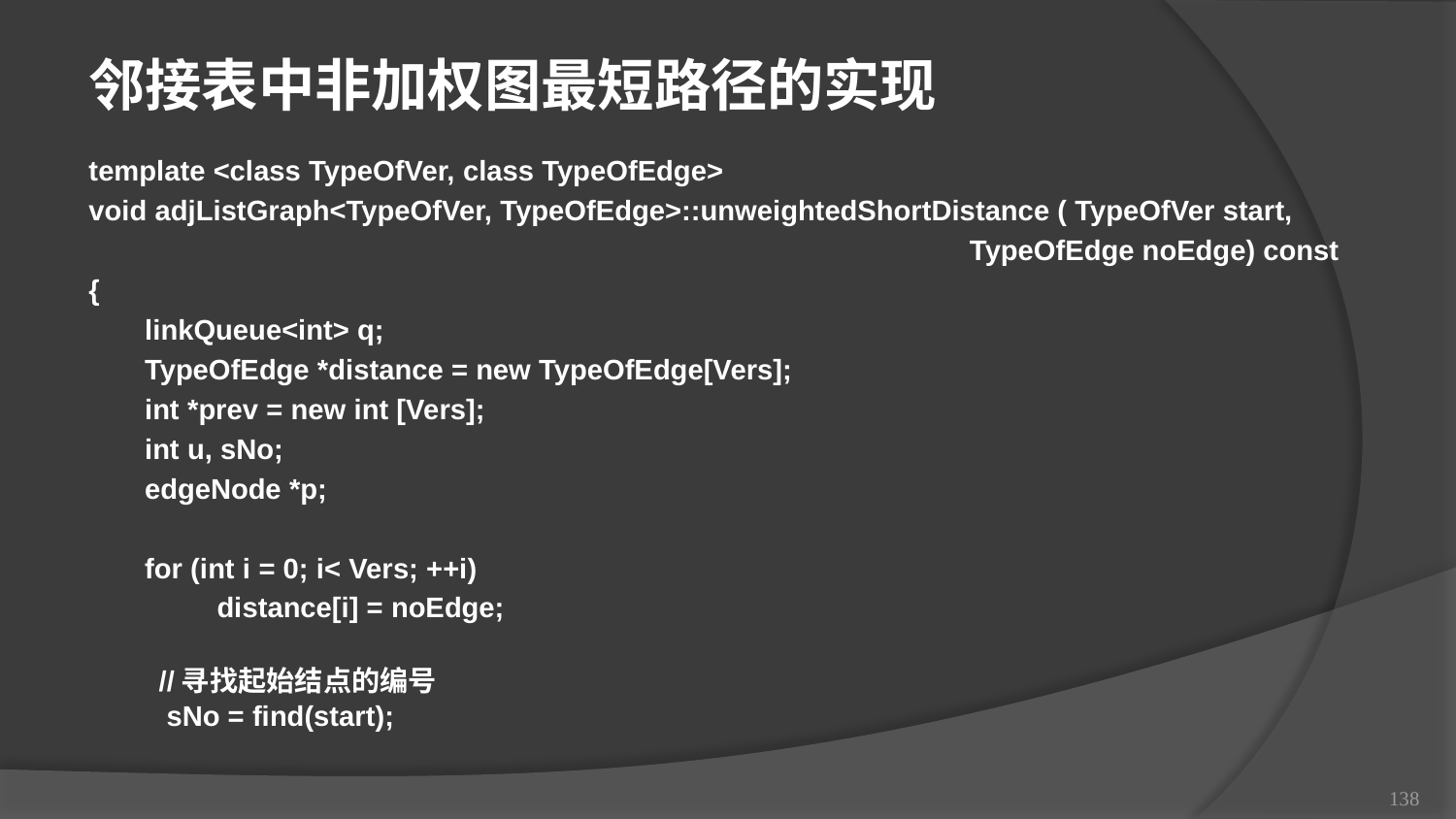

邻接表中非加权图最短路径的实现
template <class TypeOfVer, class TypeOfEdge>
void adjListGraph<TypeOfVer, TypeOfEdge>::unweightedShortDistance ( TypeOfVer start,
                                                                                                              TypeOfEdge noEdge) const
{
       linkQueue<int> q;
       TypeOfEdge *distance = new TypeOfEdge[Vers];
       int *prev = new int [Vers];
       int u, sNo;
       edgeNode *p;

       for (int i = 0; i< Vers; ++i)
                distance[i] = noEdge;

        //寻找起始结点的编号
         sNo = find(start);

138